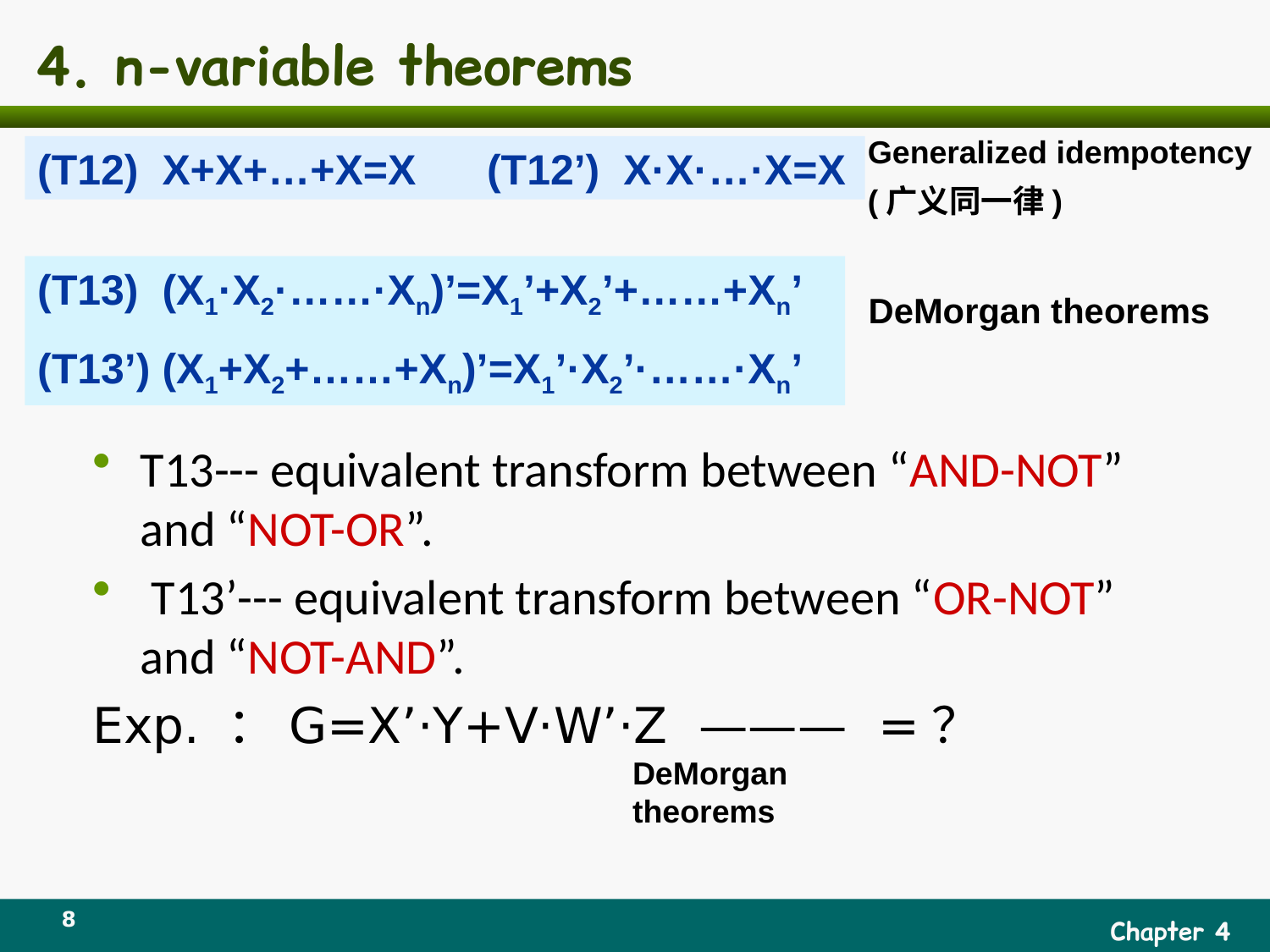

# 4. n-variable theorems
Generalized idempotency
(广义同一律)
(T12)  X+X+…+X=X      (T12’)  X·X·…·X=X
(T13)  (X1·X2·……·Xn)’=X1’+X2’+……+Xn’
(T13’) (X1+X2+……+Xn)’=X1’·X2’·……·Xn’
DeMorgan theorems
T13--- equivalent transform between “AND-NOT” and “NOT-OR”.
 T13’--- equivalent transform between “OR-NOT” and “NOT-AND”.
Exp. ：G=X’·Y+V·W’·Z  ———  =？
DeMorgan theorems
8
Chapter 4